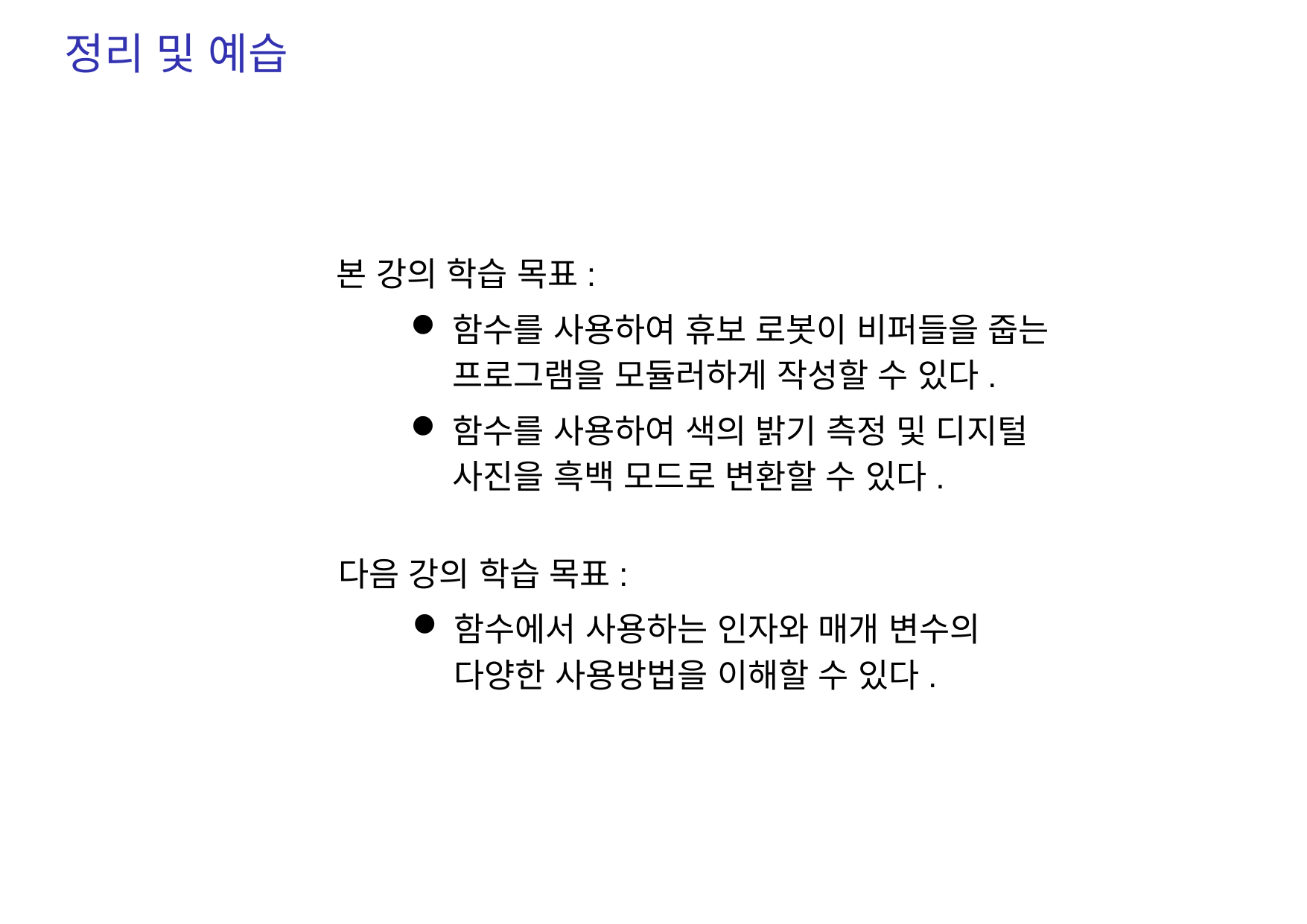

# 정리 및 예습
본 강의 학습 목표:
함수를 사용하여 휴보 로봇이 비퍼들을 줍는 프로그램을 모듈러하게 작성할 수 있다.
함수를 사용하여 색의 밝기 측정 및 디지털 사진을 흑백 모드로 변환할 수 있다.
다음 강의 학습 목표:
함수에서 사용하는 인자와 매개 변수의 다양한 사용방법을 이해할 수 있다.